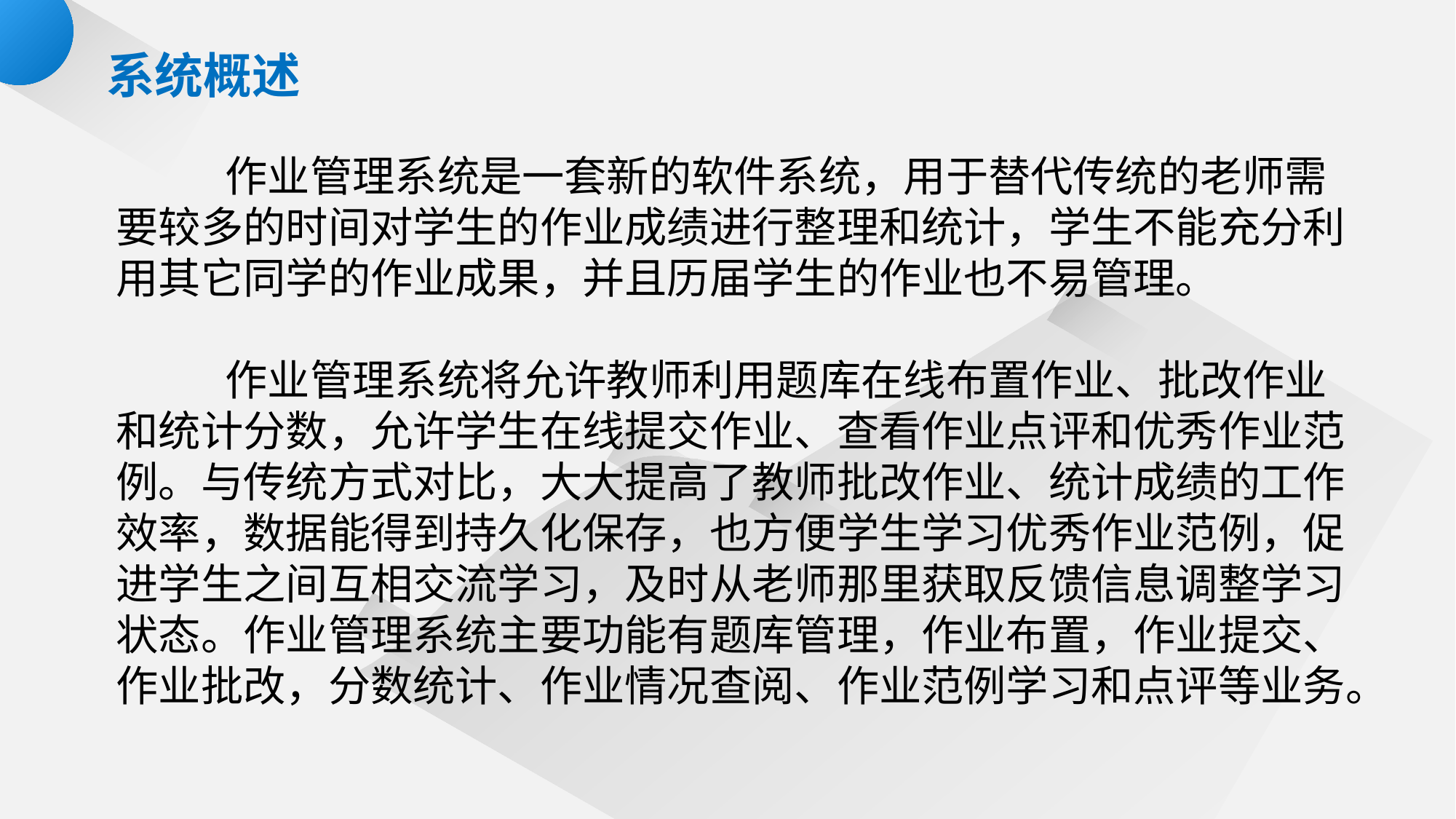

系统概述

	作业管理系统是一套新的软件系统，用于替代传统的老师需要较多的时间对学生的作业成绩进行整理和统计，学生不能充分利用其它同学的作业成果，并且历届学生的作业也不易管理。

	作业管理系统将允许教师利用题库在线布置作业、批改作业和统计分数，允许学生在线提交作业、查看作业点评和优秀作业范例。与传统方式对比，大大提高了教师批改作业、统计成绩的工作效率，数据能得到持久化保存，也方便学生学习优秀作业范例，促进学生之间互相交流学习，及时从老师那里获取反馈信息调整学习状态。作业管理系统主要功能有题库管理，作业布置，作业提交、作业批改，分数统计、作业情况查阅、作业范例学习和点评等业务。